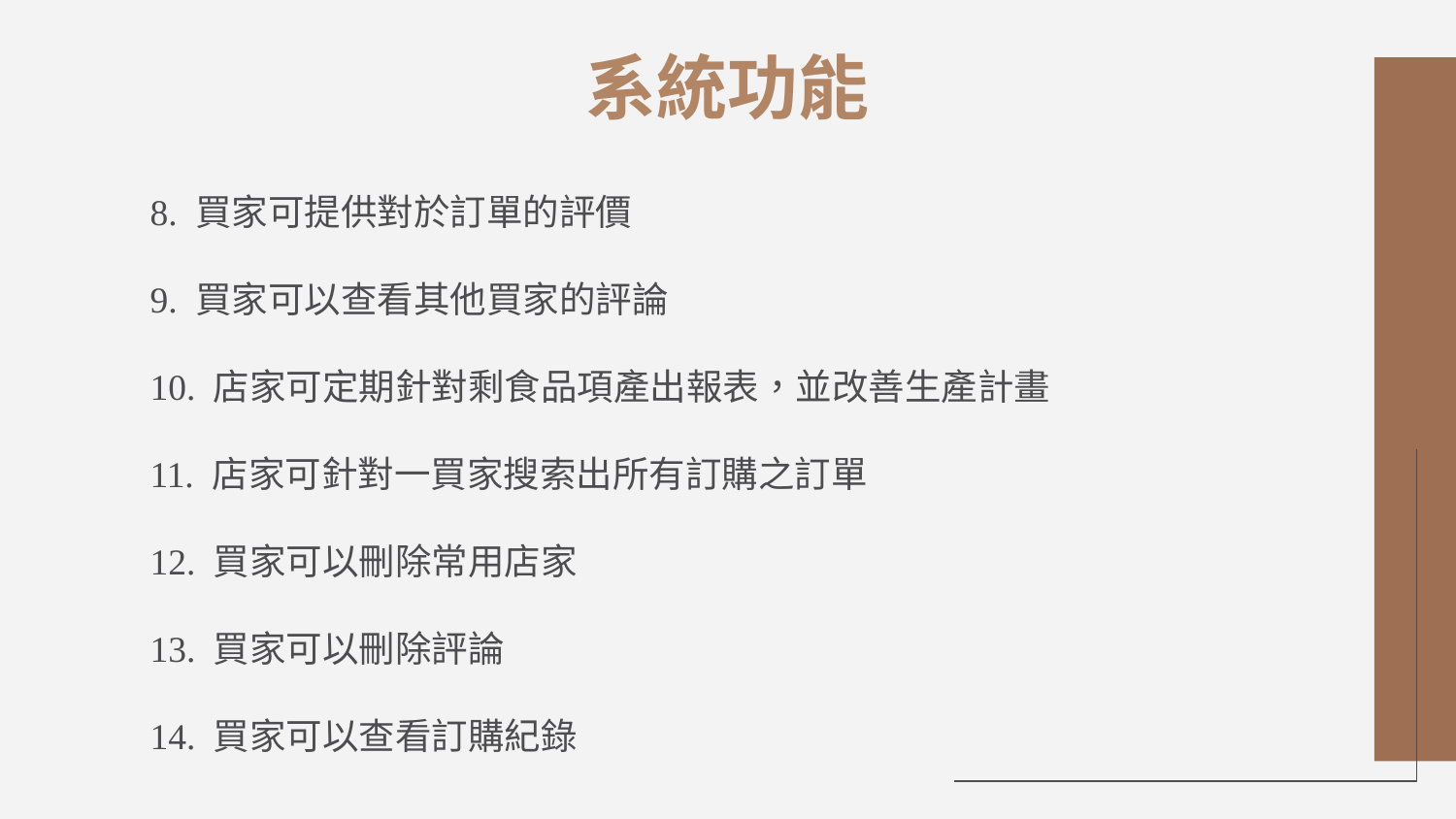

系統功能
8. 買家可提供對於訂單的評價
9. 買家可以查看其他買家的評論
10. 店家可定期針對剩食品項產出報表，並改善生產計畫
11. 店家可針對一買家搜索出所有訂購之訂單
12. 買家可以刪除常用店家
13. 買家可以刪除評論
14. 買家可以查看訂購紀錄